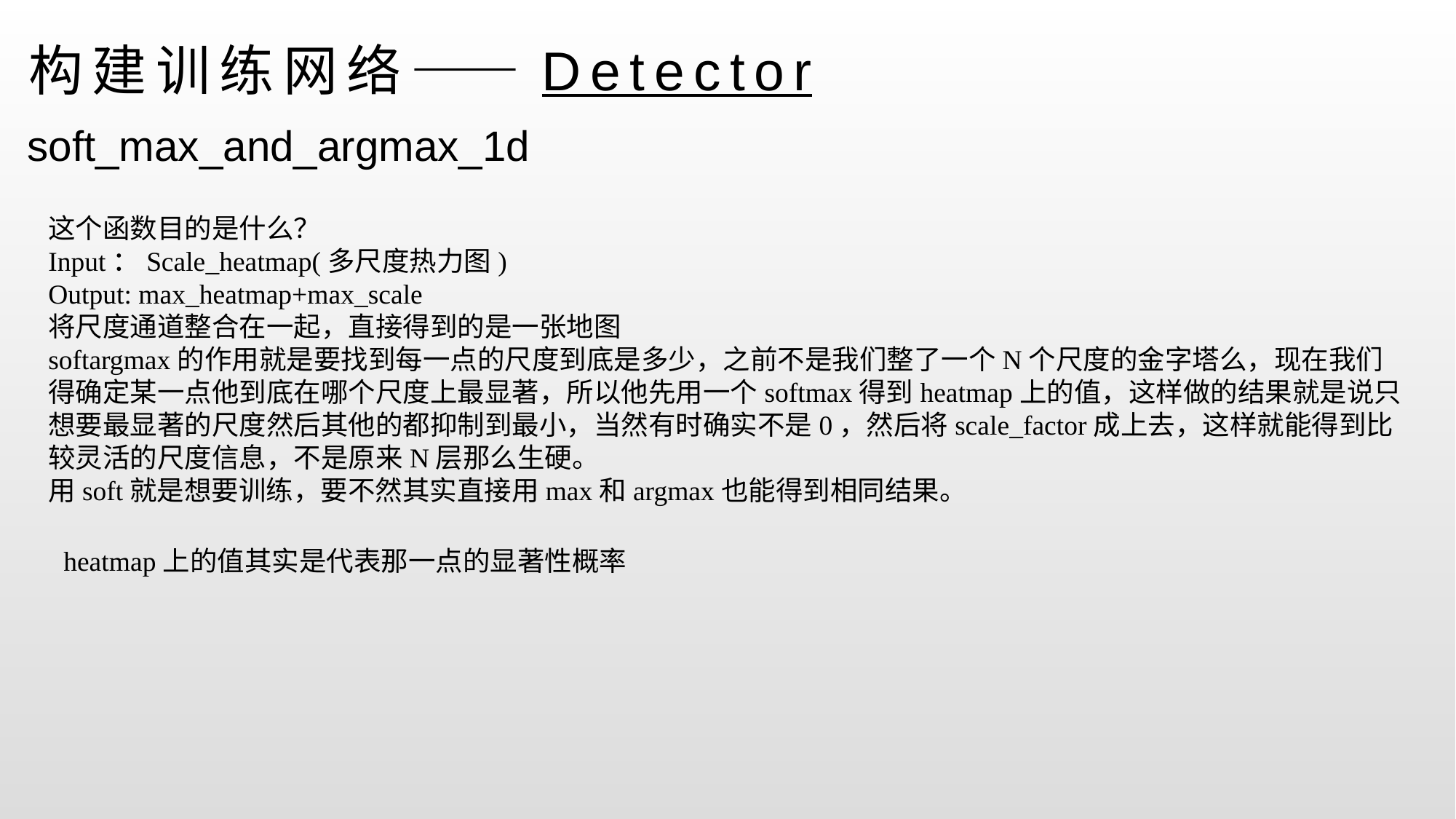

# 构建训练网络——Detector
soft_max_and_argmax_1d
这个函数目的是什么？
Input：Scale_heatmap(多尺度热力图)
Output: max_heatmap+max_scale
将尺度通道整合在一起，直接得到的是一张地图
softargmax的作用就是要找到每一点的尺度到底是多少，之前不是我们整了一个N个尺度的金字塔么，现在我们得确定某一点他到底在哪个尺度上最显著，所以他先用一个softmax得到heatmap上的值，这样做的结果就是说只想要最显著的尺度然后其他的都抑制到最小，当然有时确实不是0，然后将scale_factor成上去，这样就能得到比较灵活的尺度信息，不是原来N层那么生硬。
用soft就是想要训练，要不然其实直接用max和argmax也能得到相同结果。
heatmap上的值其实是代表那一点的显著性概率